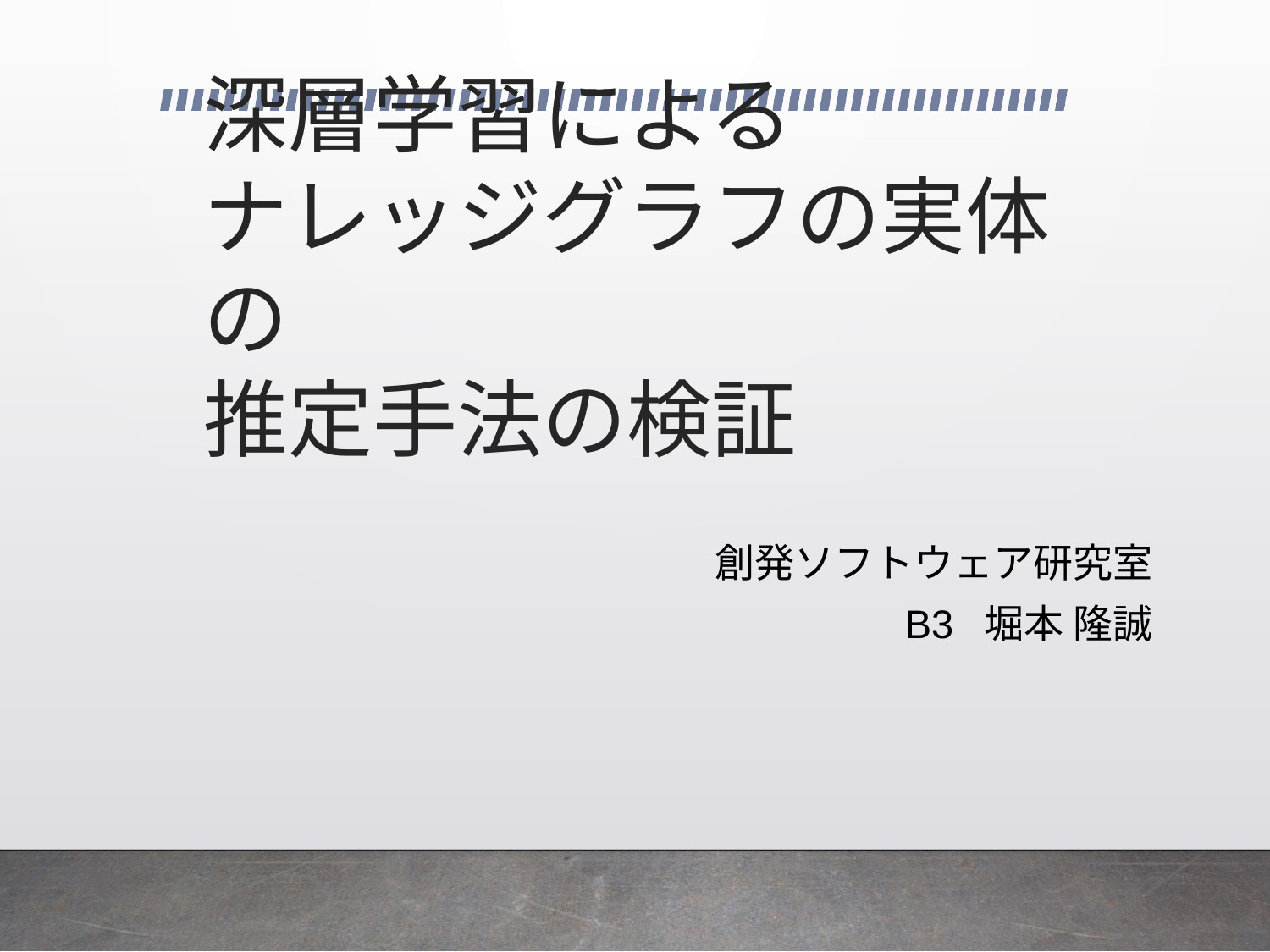

深層学習による
ナレッジグラフの実体の
推定手法の検証
創発ソフトウェア研究室
B3  堀本 隆誠